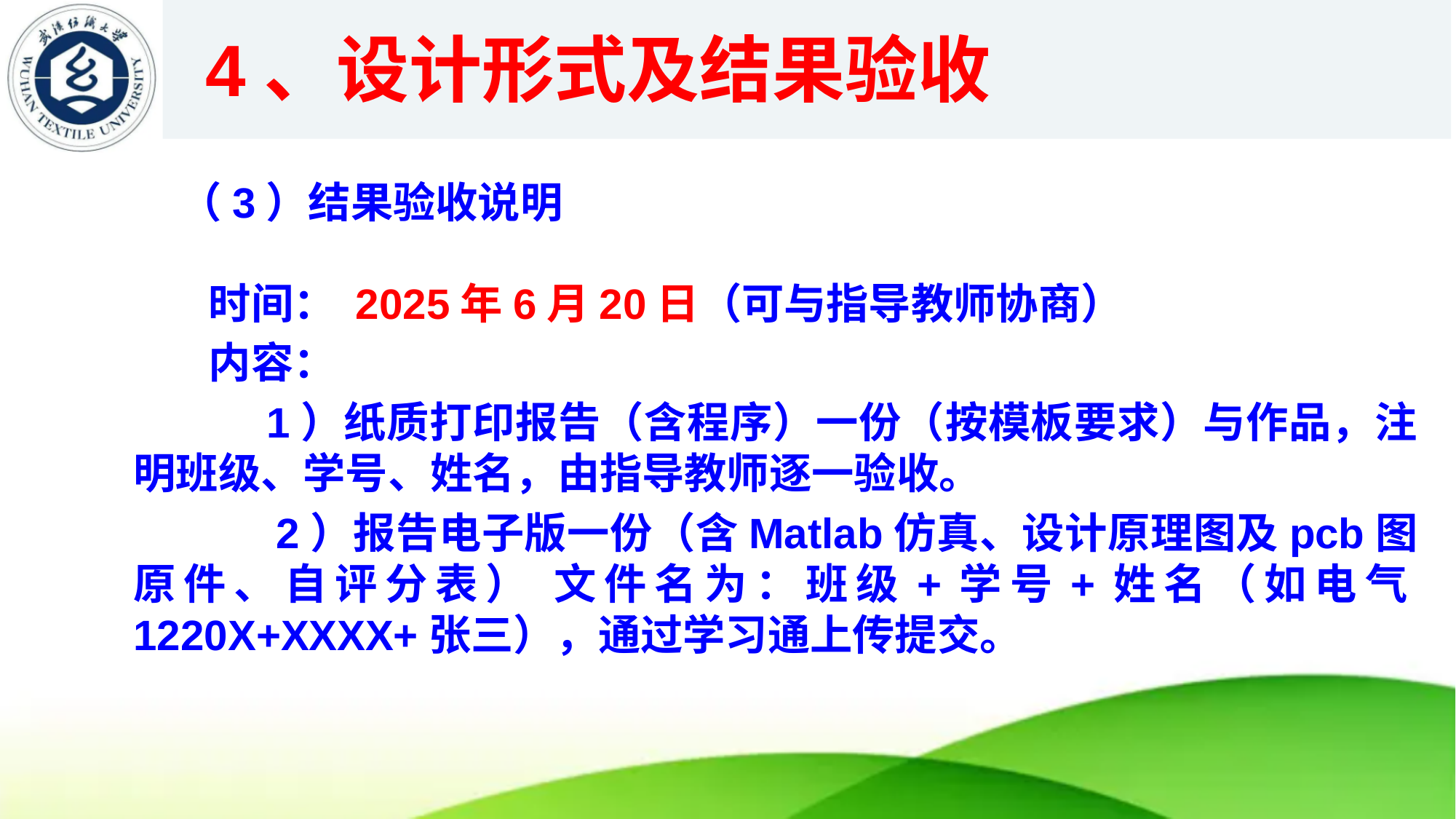

# 4、设计形式及结果验收
（3）结果验收说明

           时间： 2025年6月20日（可与指导教师协商）
           内容：
              1）纸质打印报告（含程序）一份（按模板要求）与作品，注明班级、学号、姓名，由指导教师逐一验收。
               2）报告电子版一份（含Matlab仿真、设计原理图及pcb图原件、自评分表） 文件名为：班级+学号+姓名（如电气1220X+XXXX+张三），通过学习通上传提交。